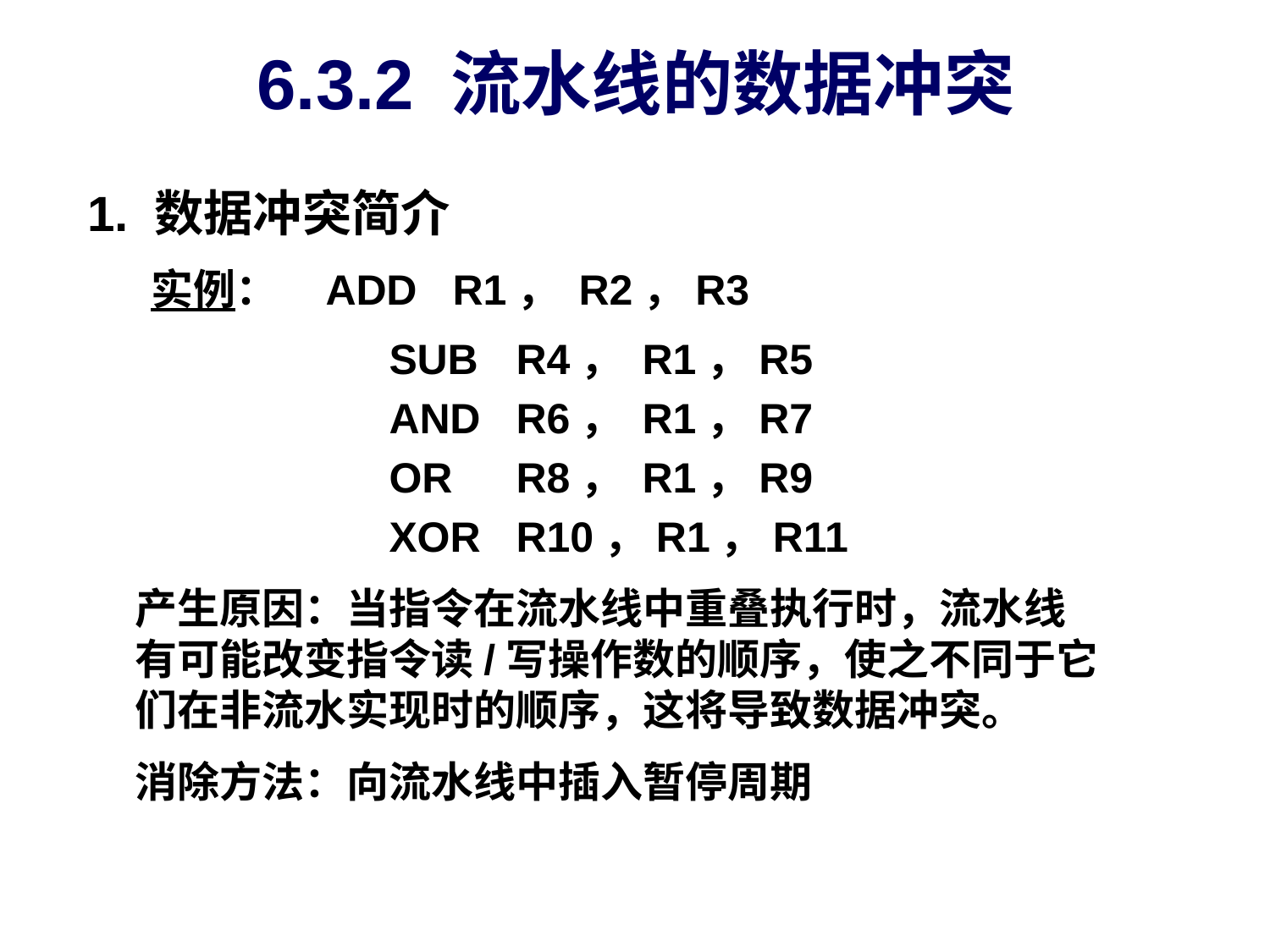

6.3.2 流水线的数据冲突
1. 数据冲突简介
实例：	ADD	R1， R2，R3
		SUB	R4， R1，R5
		AND	R6， R1，R7
		OR	R8， R1，R9
		XOR	R10，R1，R11
	产生原因：当指令在流水线中重叠执行时，流水线有可能改变指令读/写操作数的顺序，使之不同于它们在非流水实现时的顺序，这将导致数据冲突。
	消除方法：向流水线中插入暂停周期